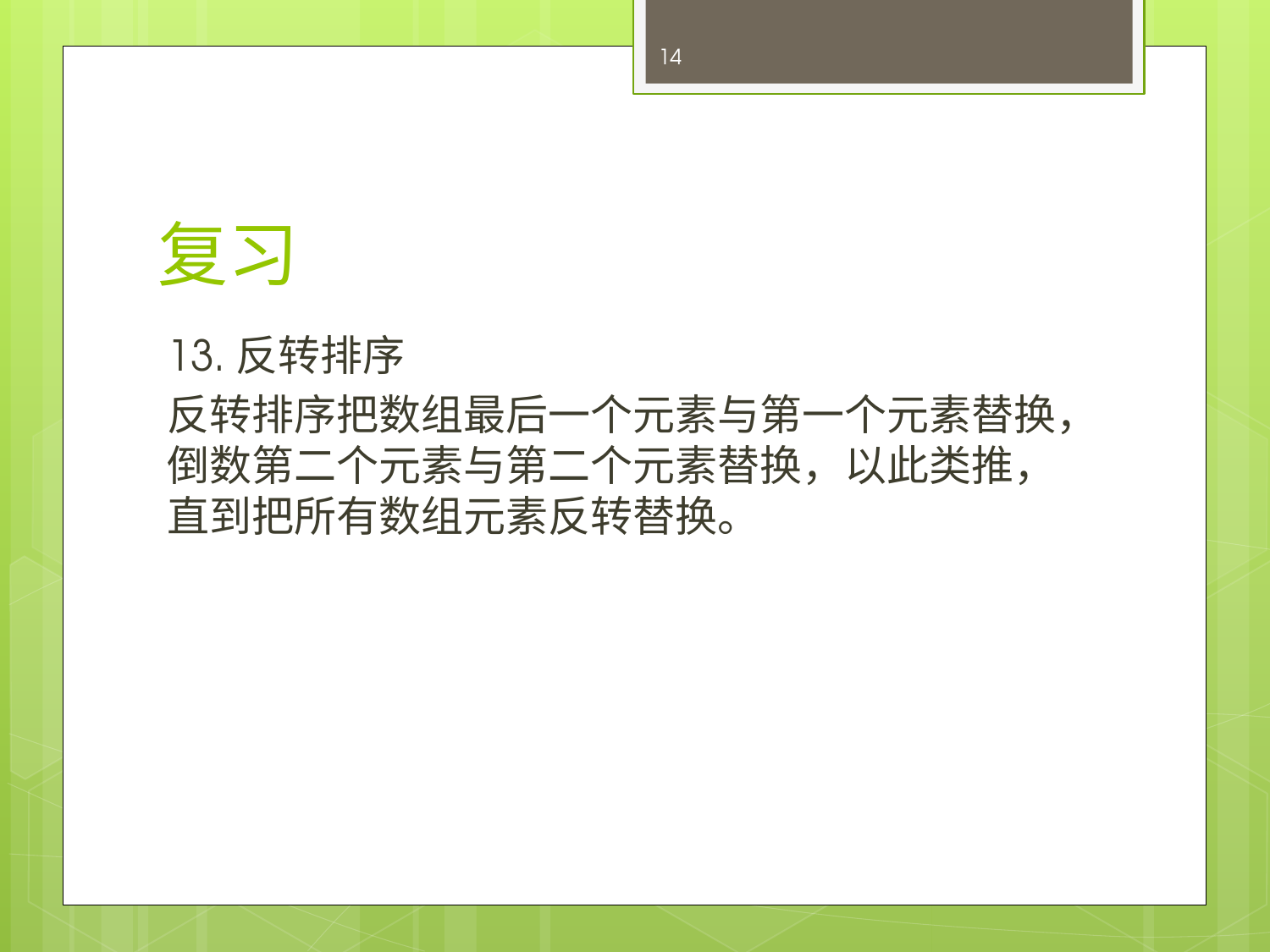

14
# 复习
13.反转排序
反转排序把数组最后一个元素与第一个元素替换，倒数第二个元素与第二个元素替换，以此类推，直到把所有数组元素反转替换。